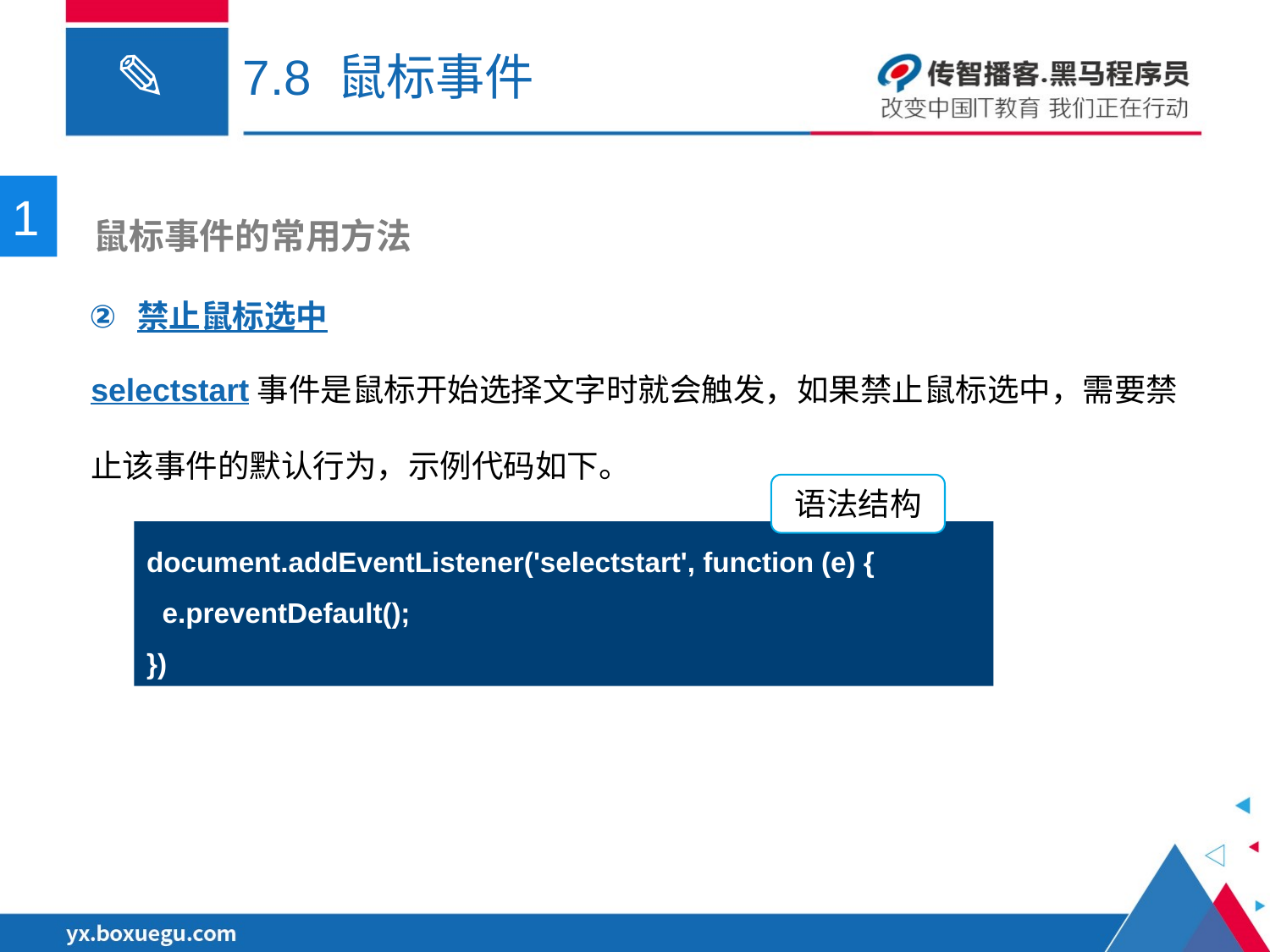

# 7.8 鼠标事件

1
  鼠标事件的常用方法
禁止鼠标选中
selectstart事件是鼠标开始选择文字时就会触发，如果禁止鼠标选中，需要禁止该事件的默认行为，示例代码如下。
语法结构
document.addEventListener('selectstart', function (e) {
  e.preventDefault();
})